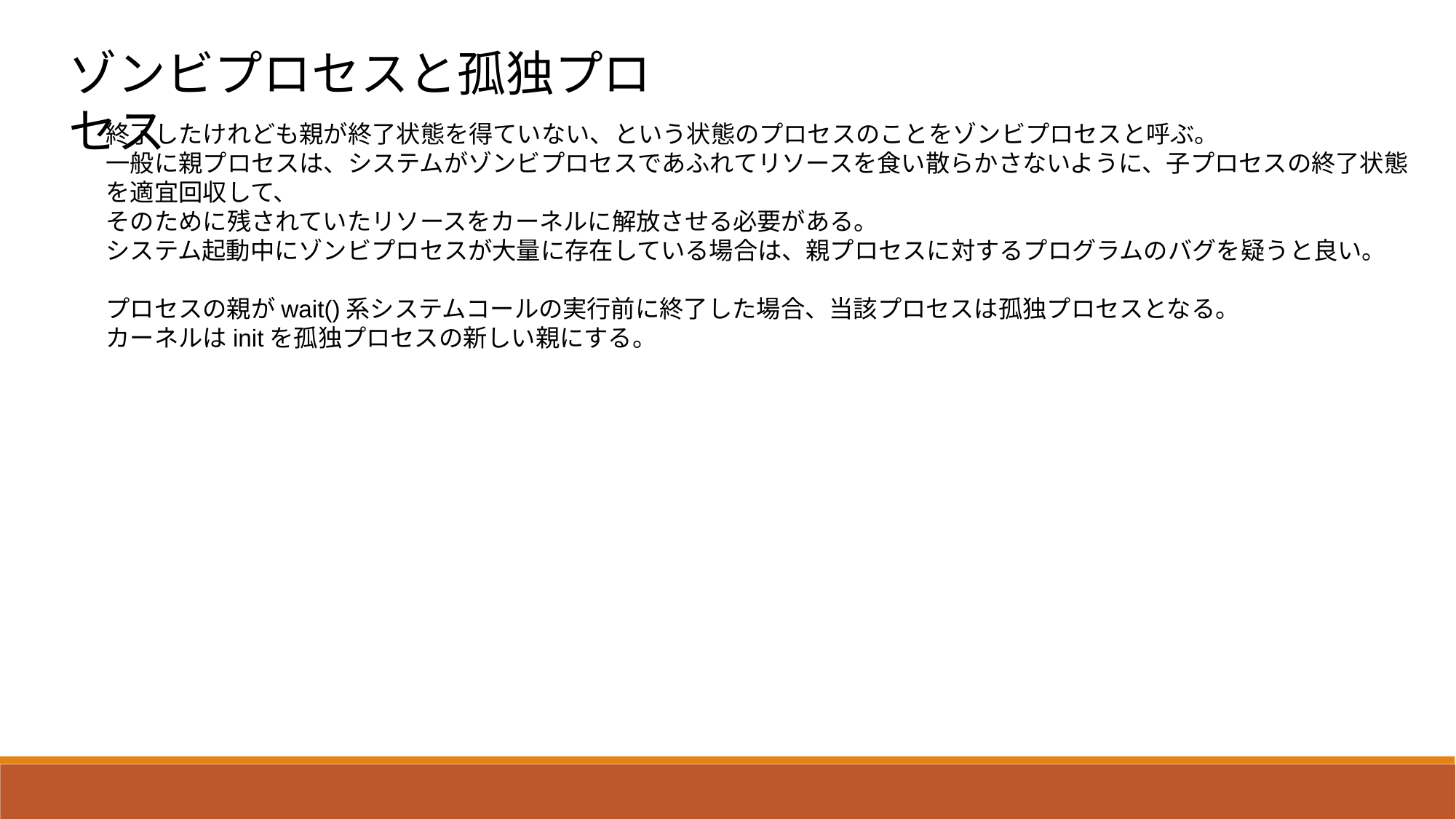

ゾンビプロセスと孤独プロセス
終了したけれども親が終了状態を得ていない、という状態のプロセスのことをゾンビプロセスと呼ぶ。
一般に親プロセスは、システムがゾンビプロセスであふれてリソースを食い散らかさないように、子プロセスの終了状態を適宜回収して、
そのために残されていたリソースをカーネルに解放させる必要がある。
システム起動中にゾンビプロセスが大量に存在している場合は、親プロセスに対するプログラムのバグを疑うと良い。

プロセスの親がwait()系システムコールの実行前に終了した場合、当該プロセスは孤独プロセスとなる。
カーネルはinitを孤独プロセスの新しい親にする。